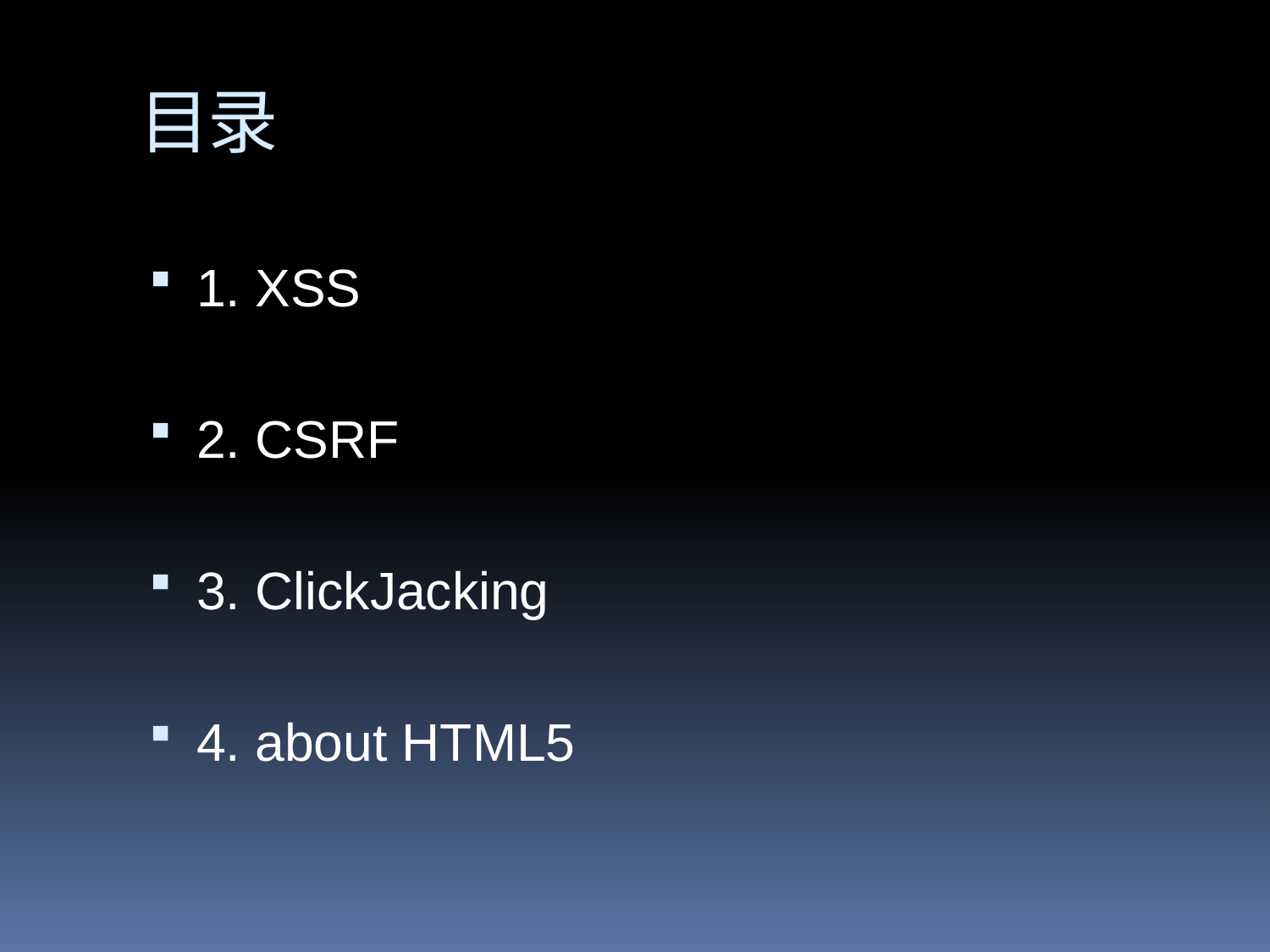

# 目录
1. XSS

2. CSRF

3. ClickJacking

4. about HTML5